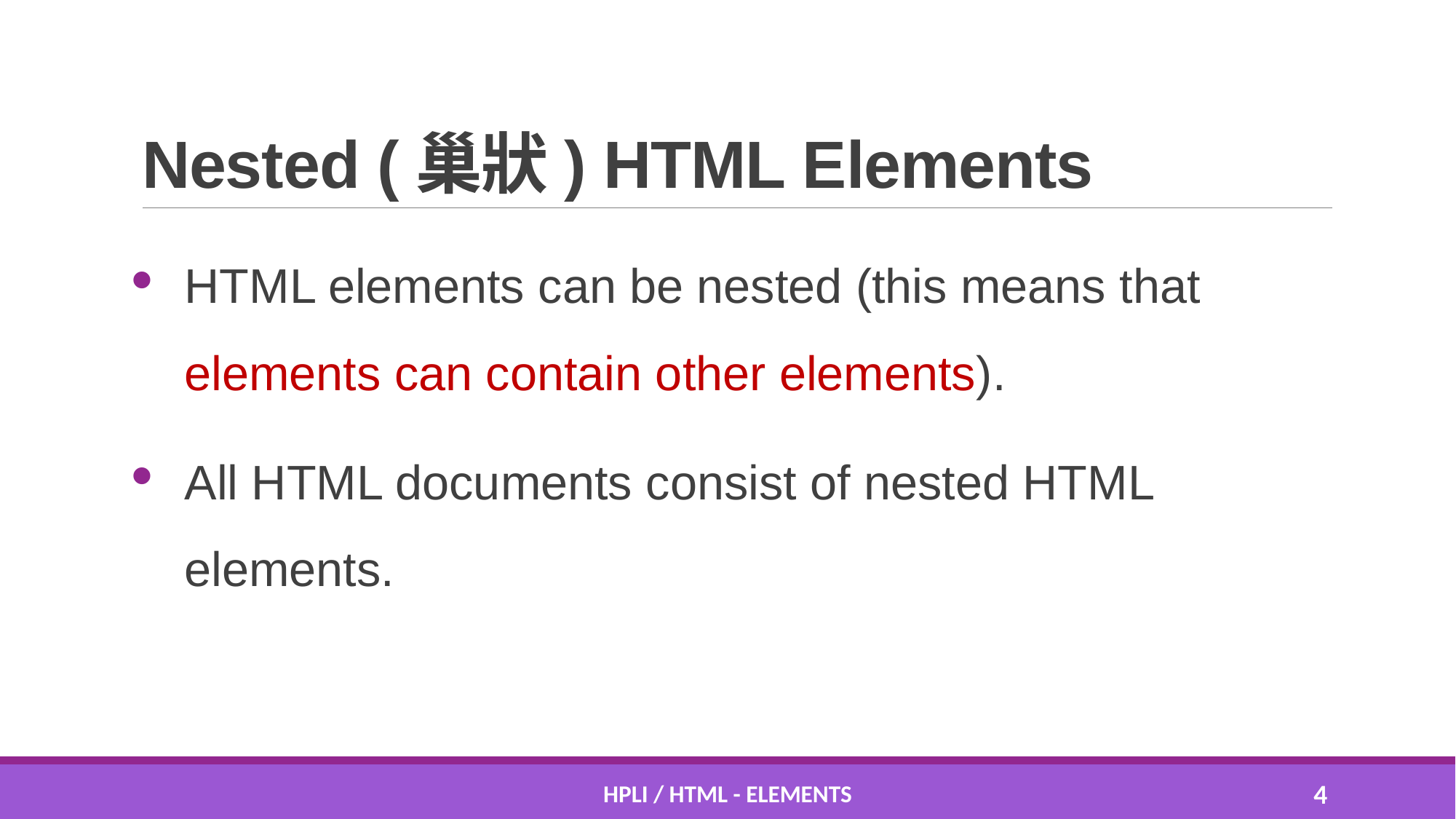

# Nested (巢狀) HTML Elements
HTML elements can be nested (this means that elements can contain other elements).
All HTML documents consist of nested HTML elements.
HPLI / HTML - Elements
4